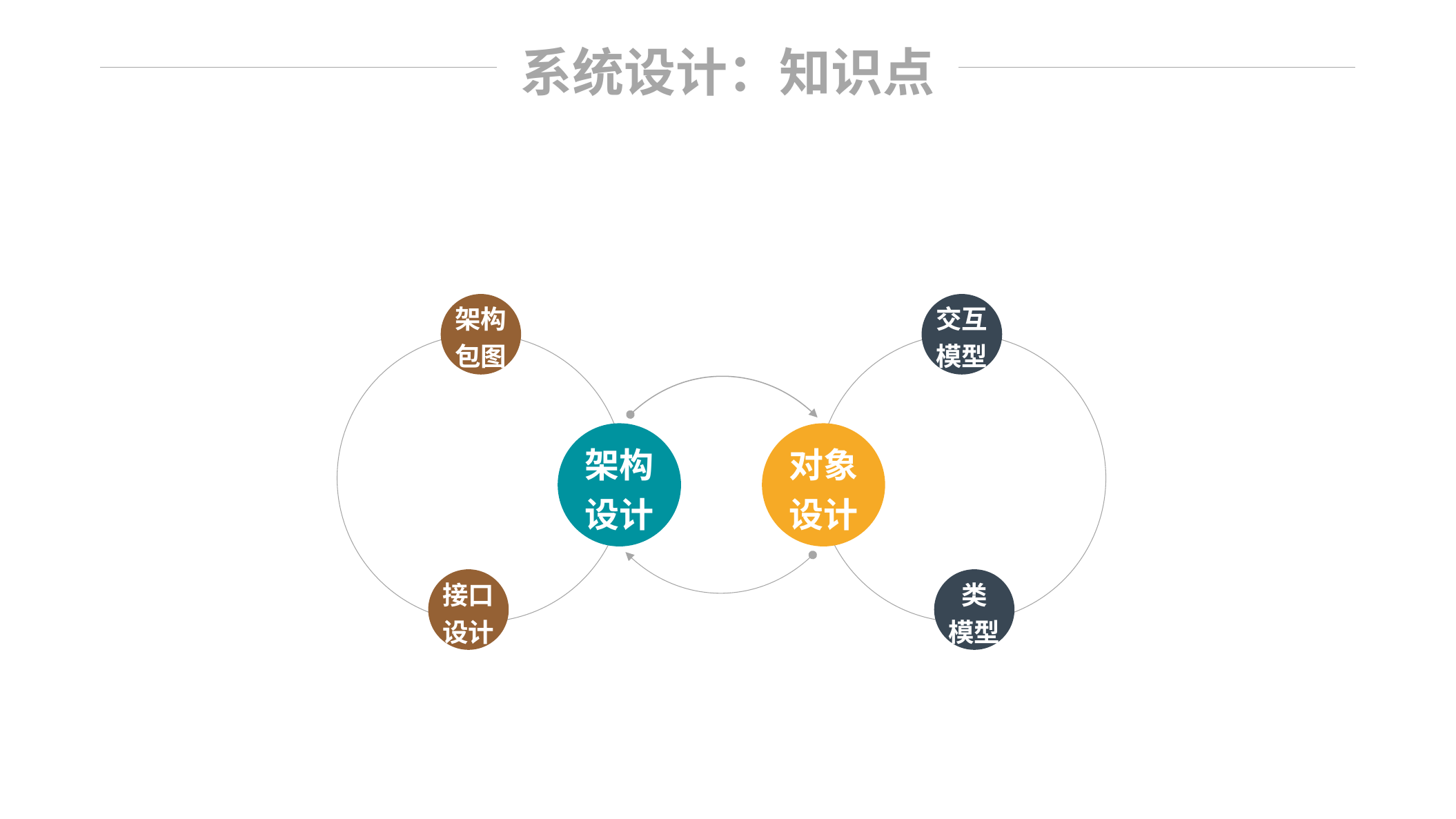

系统设计：知识点
架构包图
交互模型

架构设计
对象设计
接口设计
类
模型